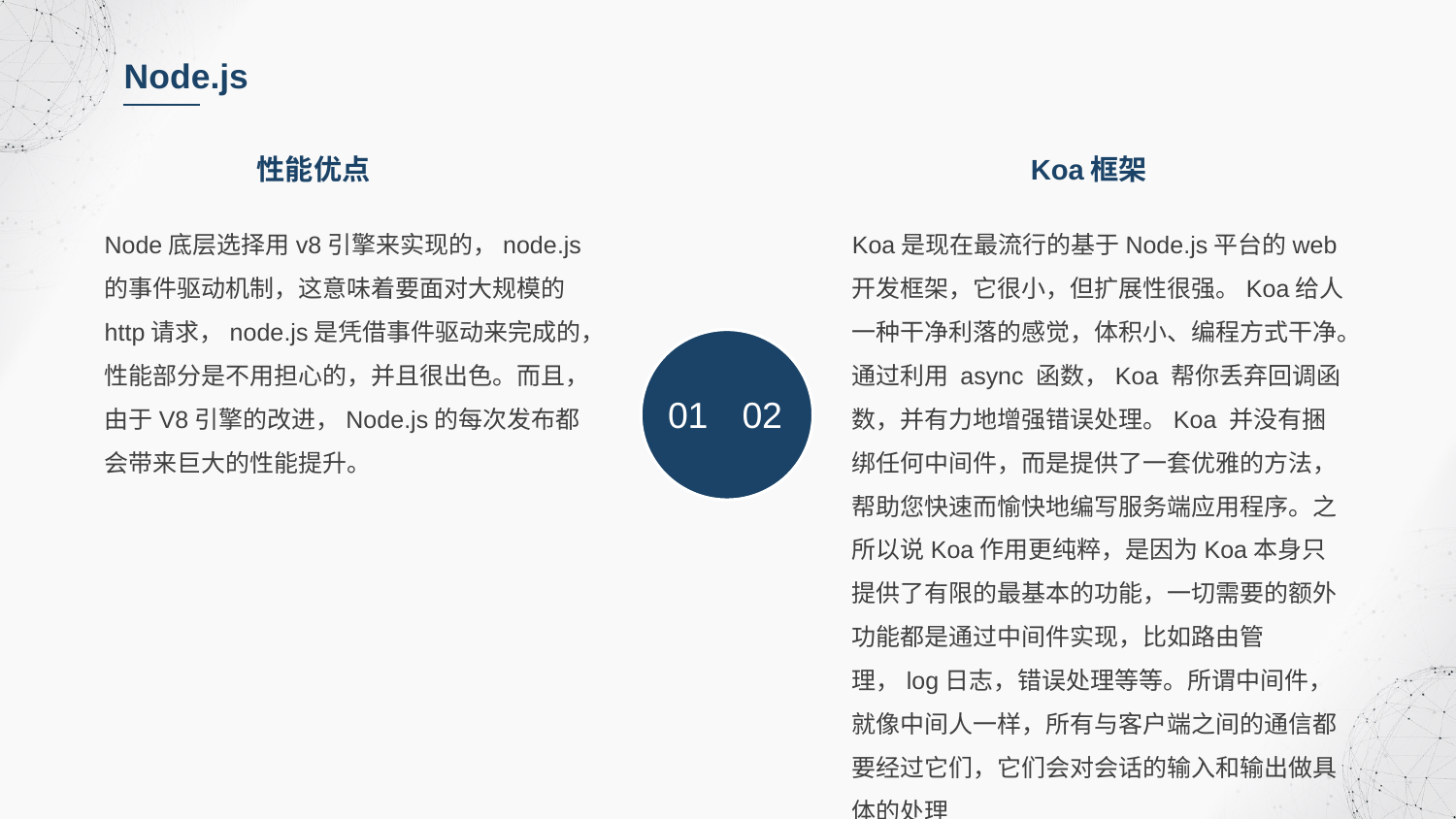

Node.js
性能优点
Koa框架
Node底层选择用v8引擎来实现的，node.js的事件驱动机制，这意味着要面对大规模的http请求，node.js是凭借事件驱动来完成的，性能部分是不用担心的，并且很出色。而且，由于V8引擎的改进，Node.js的每次发布都会带来巨大的性能提升。
Koa是现在最流行的基于Node.js平台的web开发框架，它很小，但扩展性很强。Koa给人一种干净利落的感觉，体积小、编程方式干净。通过利用 async 函数，Koa 帮你丢弃回调函数，并有力地增强错误处理。Koa 并没有捆绑任何中间件，而是提供了一套优雅的方法，帮助您快速而愉快地编写服务端应用程序。之所以说Koa作用更纯粹，是因为Koa本身只提供了有限的最基本的功能，一切需要的额外功能都是通过中间件实现，比如路由管理，log日志，错误处理等等。所谓中间件，就像中间人一样，所有与客户端之间的通信都要经过它们，它们会对会话的输入和输出做具体的处理

01
02